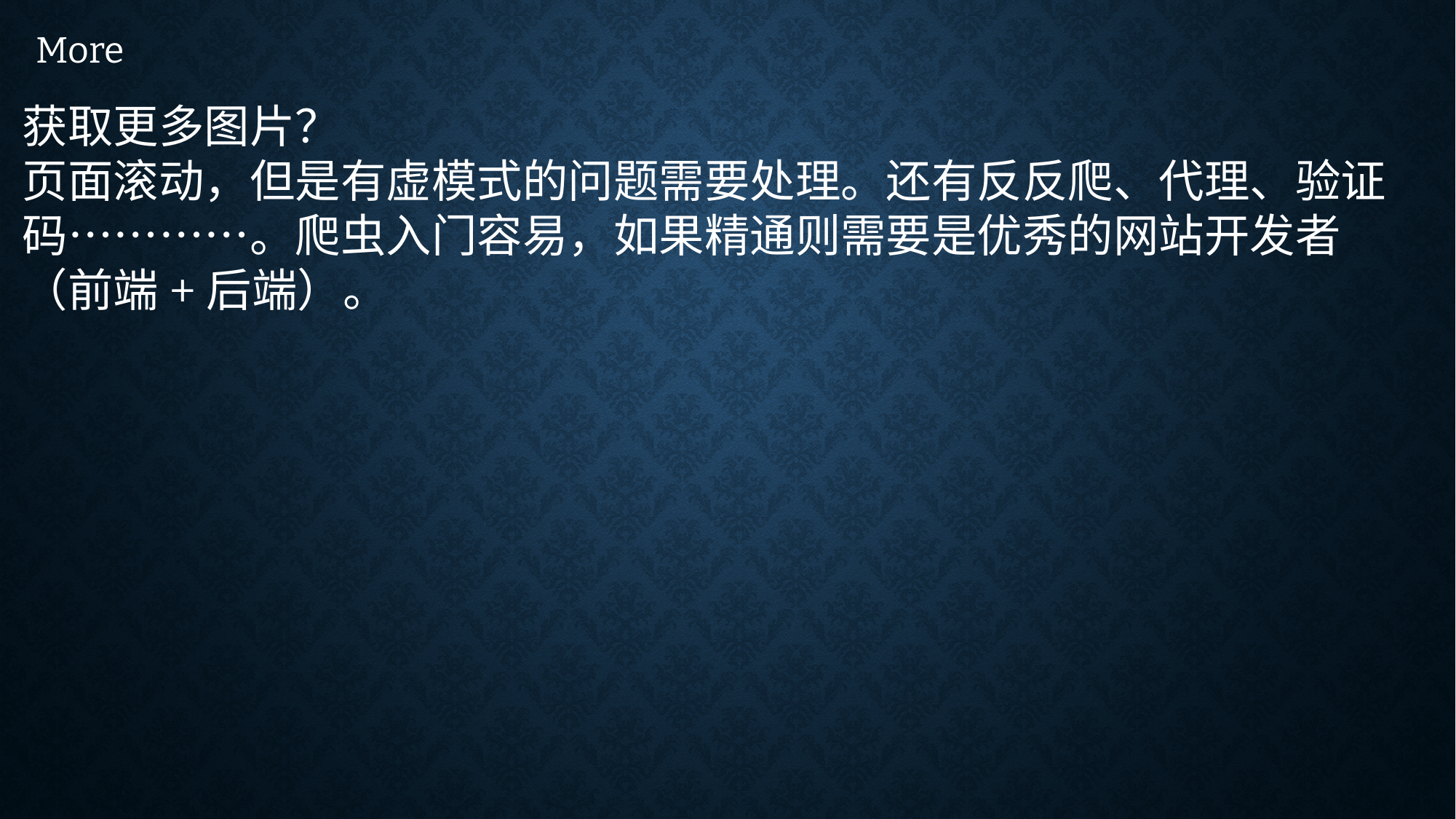

More
获取更多图片？
页面滚动，但是有虚模式的问题需要处理。还有反反爬、代理、验证码…………。爬虫入门容易，如果精通则需要是优秀的网站开发者（前端+后端）。